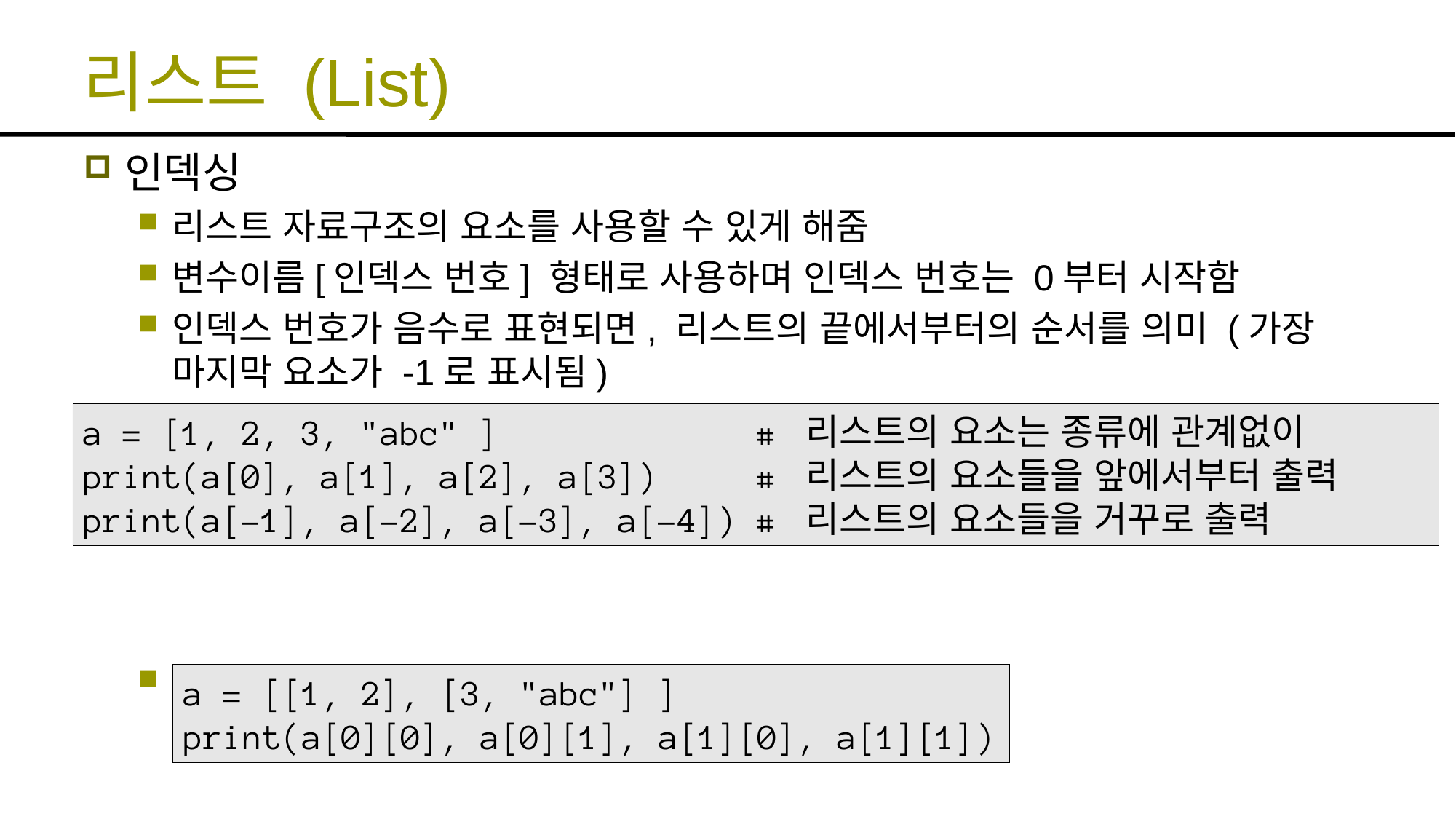

# 리스트 (List)
인덱싱
리스트 자료구조의 요소를 사용할 수 있게 해줌
변수이름[인덱스 번호] 형태로 사용하며 인덱스 번호는 0부터 시작함
인덱스 번호가 음수로 표현되면, 리스트의 끝에서부터의 순서를 의미 (가장 마지막 요소가 -1로 표시됨)

리스트의 요소가 리스트인 경우

a = [1, 2, 3, "abc" ]             # 리스트의 요소는 종류에 관계없이
print(a[0], a[1], a[2], a[3])     # 리스트의 요소들을 앞에서부터 출력
print(a[-1], a[-2], a[-3], a[-4]) # 리스트의 요소들을 거꾸로 출력
a = [[1, 2], [3, "abc"] ]
print(a[0][0], a[0][1], a[1][0], a[1][1])